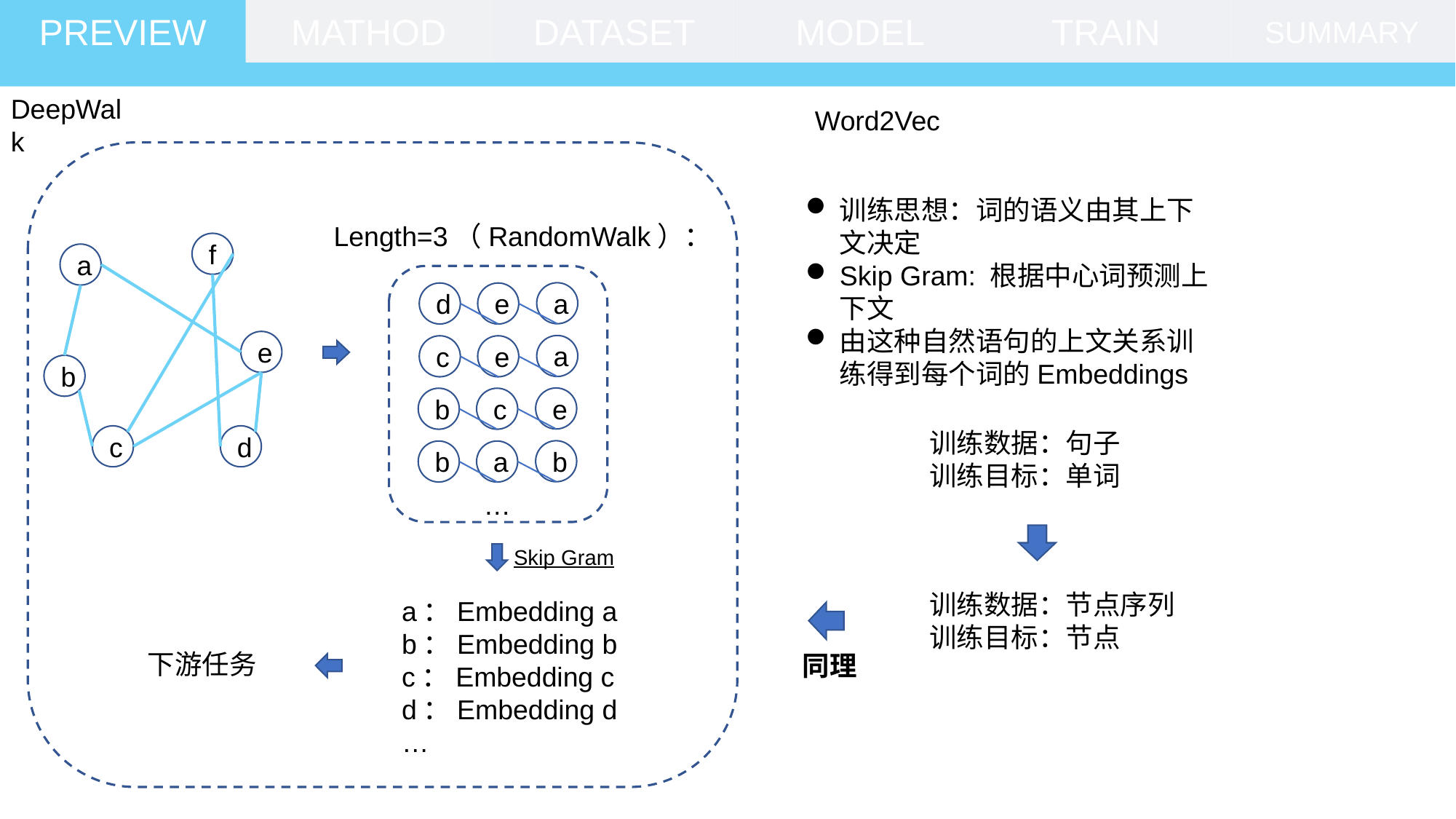

MODEL
TRAIN
PREVIEW
MATHOD
DATASET
SUMMARY

DeepWalk
Word2Vec

训练思想：词的语义由其上下文决定
Skip Gram: 根据中心词预测上下文
由这种自然语句的上文关系训练得到每个词的Embeddings
Length=3（RandomWalk）：
f
a

a
d
e
e
a
c
e

b
e
b
c
训练数据：句子
训练目标：单词
c
d
b
b
a
…

Skip Gram

训练数据：节点序列
训练目标：节点
a：Embedding a
b：Embedding b
c：Embedding c
d：Embedding d
…

下游任务
同理